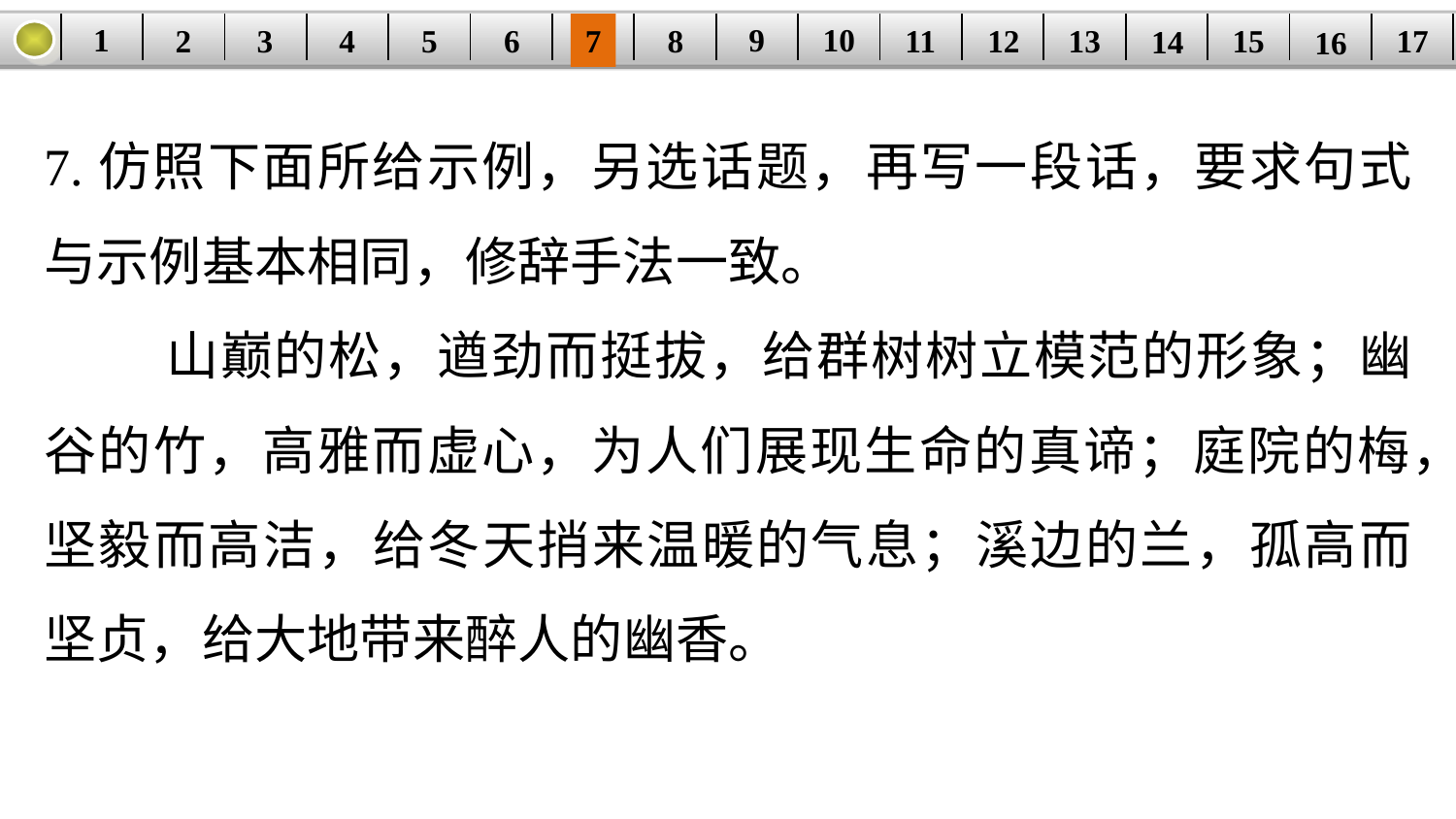

9
10
1
3
4
5
6
8
11
2
17
12
15
|  |  |  |  |  |  |  |  |  |  |  |  |  |  |  |  |  |
| --- | --- | --- | --- | --- | --- | --- | --- | --- | --- | --- | --- | --- | --- | --- | --- | --- |
7
13
14
16

7.仿照下面所给示例，另选话题，再写一段话，要求句式与示例基本相同，修辞手法一致。
        山巅的松，遒劲而挺拔，给群树树立模范的形象；幽谷的竹，高雅而虚心，为人们展现生命的真谛；庭院的梅，坚毅而高洁，给冬天捎来温暖的气息；溪边的兰，孤高而坚贞，给大地带来醉人的幽香。